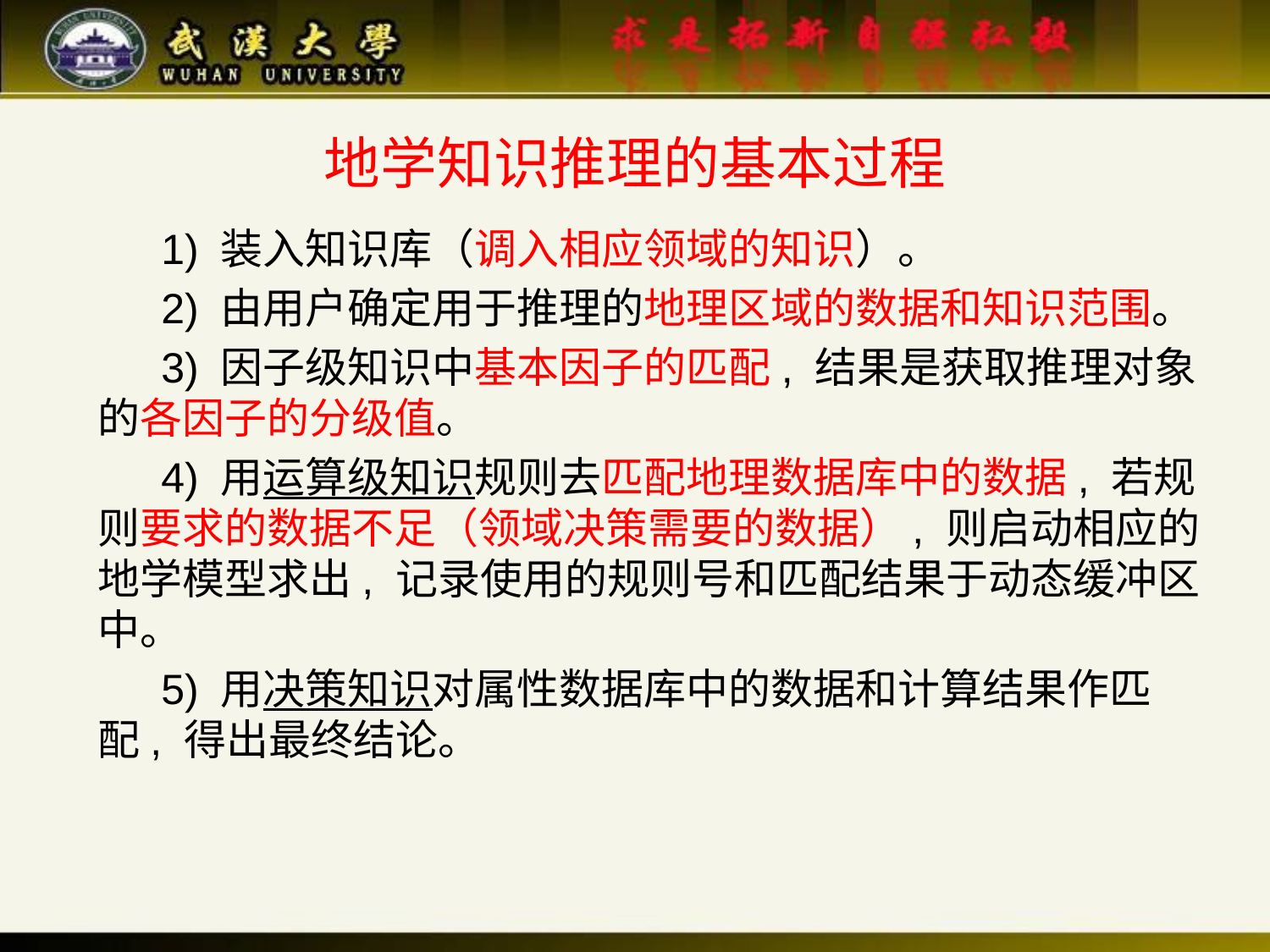

# 地学知识推理的基本过程
1) 装入知识库（调入相应领域的知识）。
2) 由用户确定用于推理的地理区域的数据和知识范围。
3) 因子级知识中基本因子的匹配, 结果是获取推理对象的各因子的分级值。
4) 用运算级知识规则去匹配地理数据库中的数据, 若规则要求的数据不足（领域决策需要的数据）, 则启动相应的地学模型求出, 记录使用的规则号和匹配结果于动态缓冲区中。
5) 用决策知识对属性数据库中的数据和计算结果作匹配, 得出最终结论。